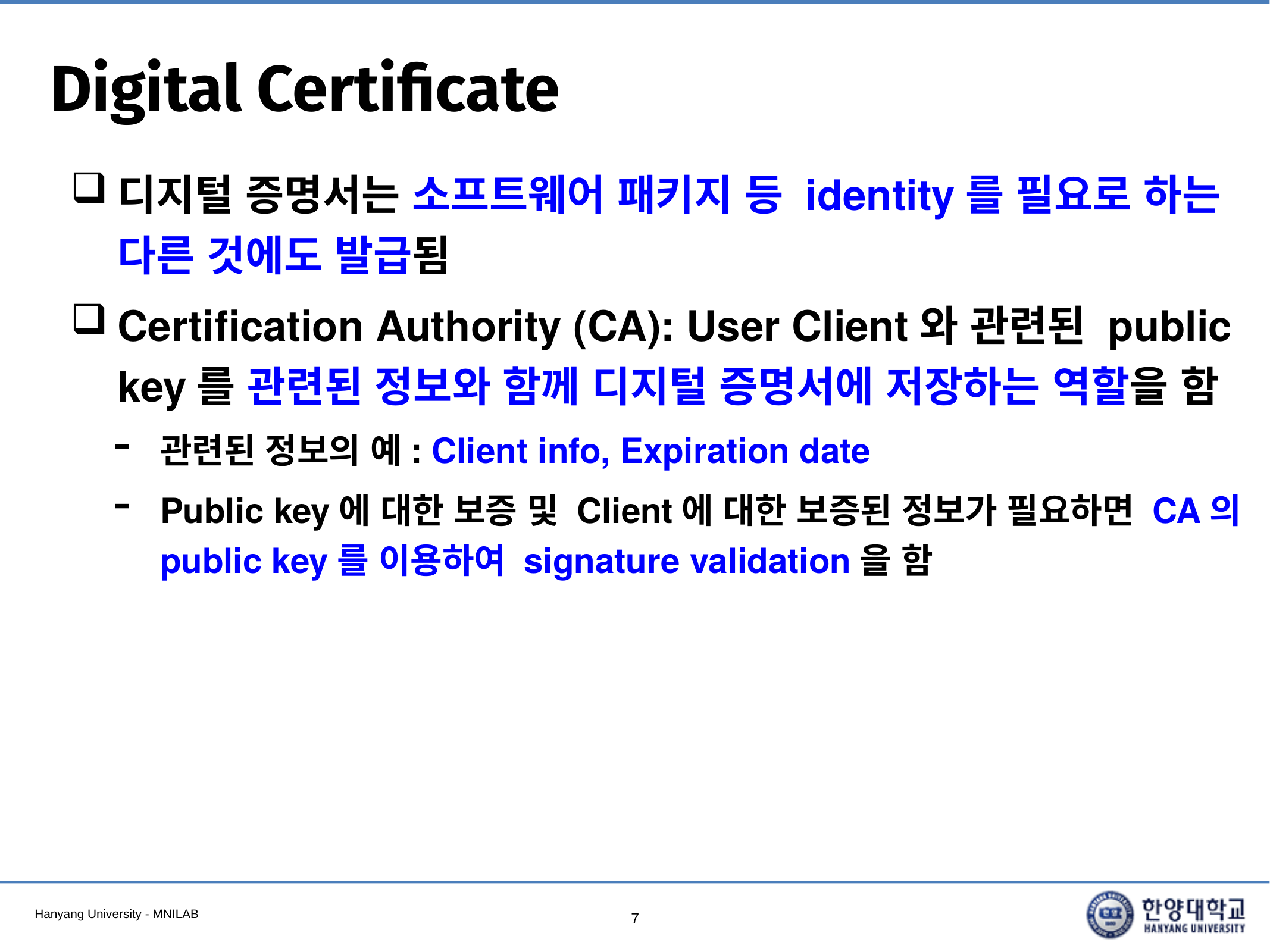

# Digital Certificate
디지털 증명서는 소프트웨어 패키지 등 identity를 필요로 하는 다른 것에도 발급됨
Certification Authority (CA): User Client와 관련된 public key를 관련된 정보와 함께 디지털 증명서에 저장하는 역할을 함
관련된 정보의 예: Client info, Expiration date
Public key에 대한 보증 및 Client에 대한 보증된 정보가 필요하면 CA의 public key를 이용하여 signature validation을 함
7